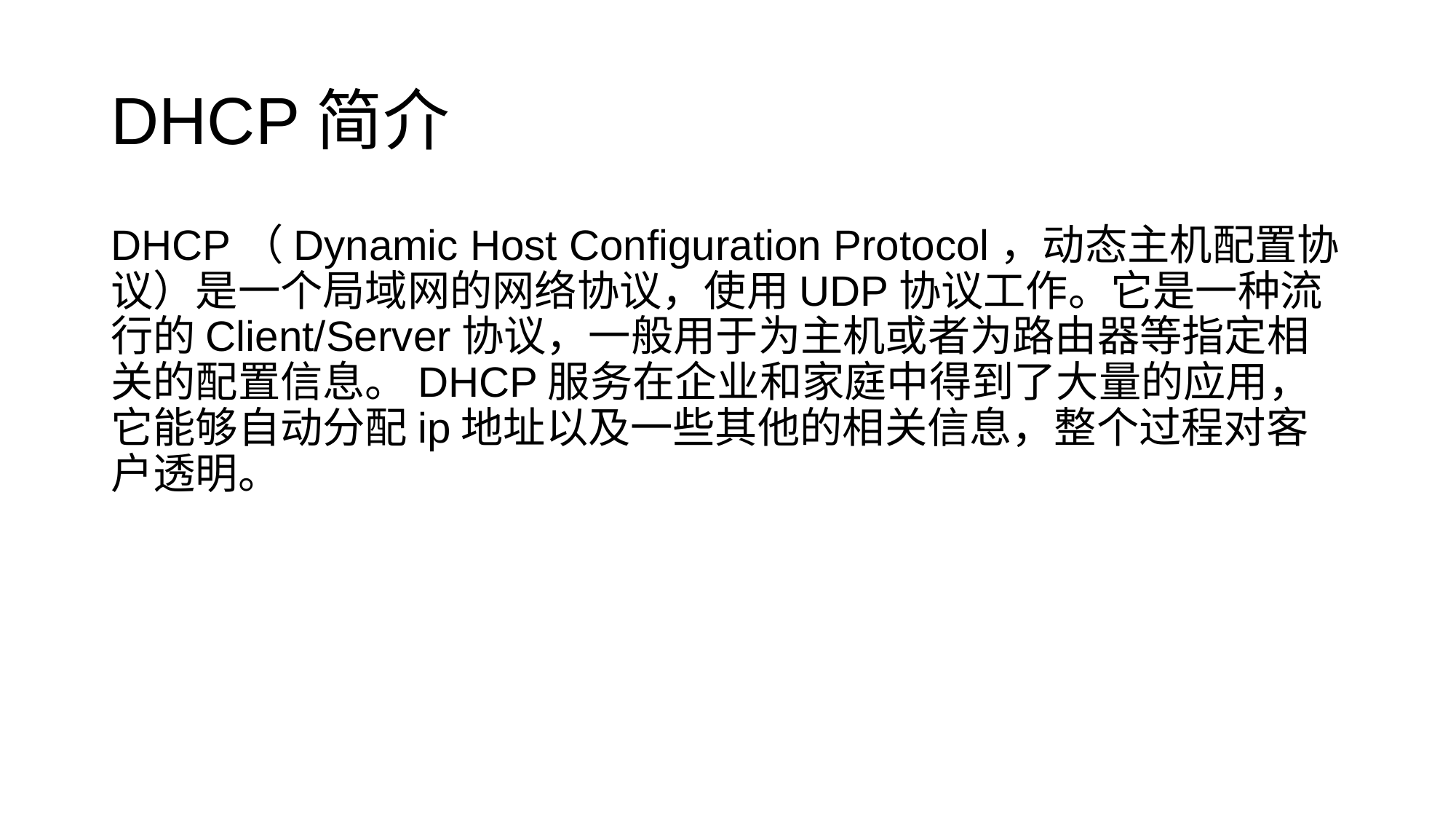

# DHCP简介
DHCP（Dynamic Host Configuration Protocol，动态主机配置协议）是一个局域网的网络协议，使用UDP协议工作。它是一种流行的Client/Server协议，一般用于为主机或者为路由器等指定相关的配置信息。DHCP服务在企业和家庭中得到了大量的应用，它能够自动分配ip地址以及一些其他的相关信息，整个过程对客户透明。